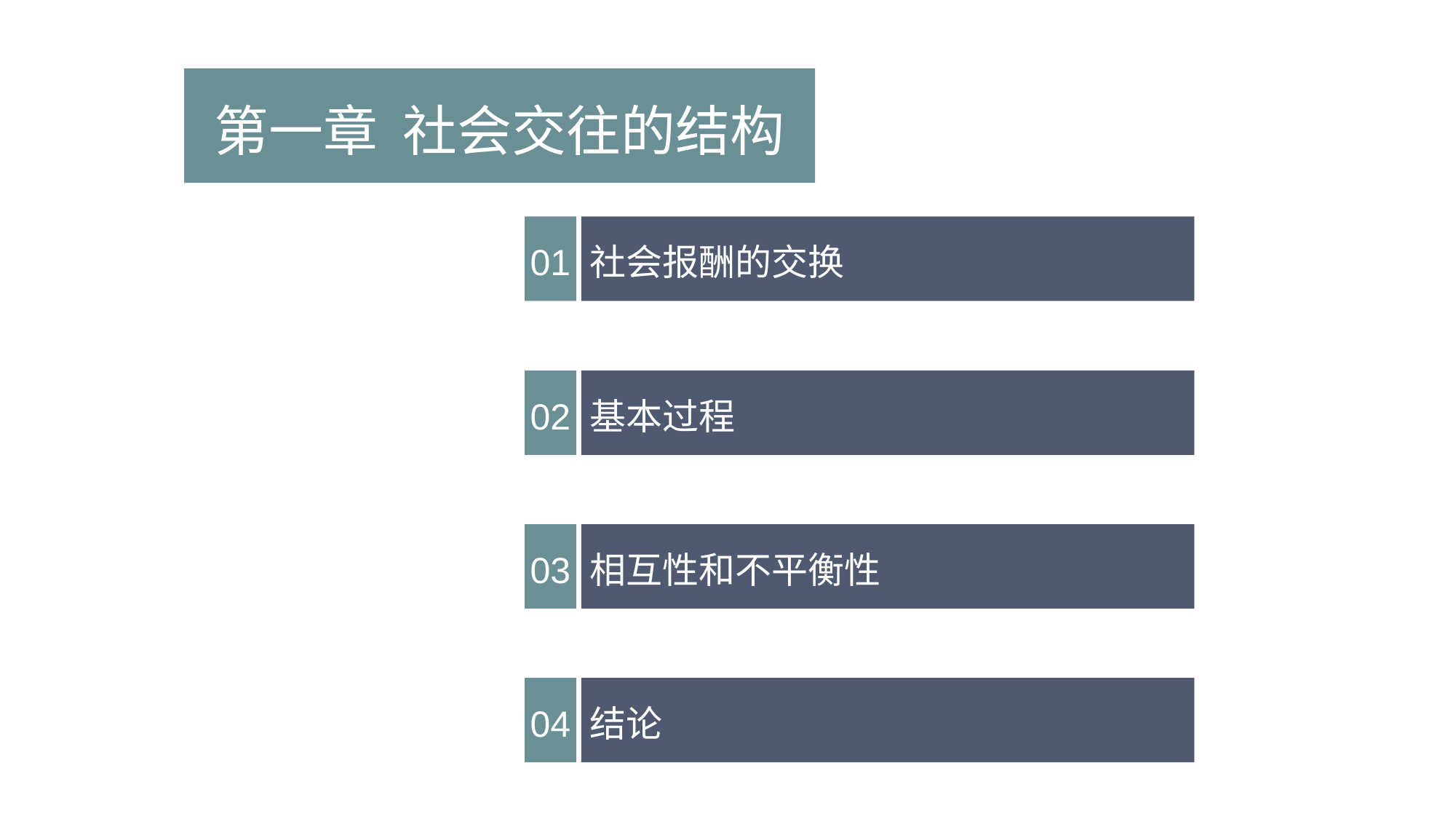

第一章  社会交往的结构
01
社会报酬的交换
02
基本过程
03
相互性和不平衡性
04
结论